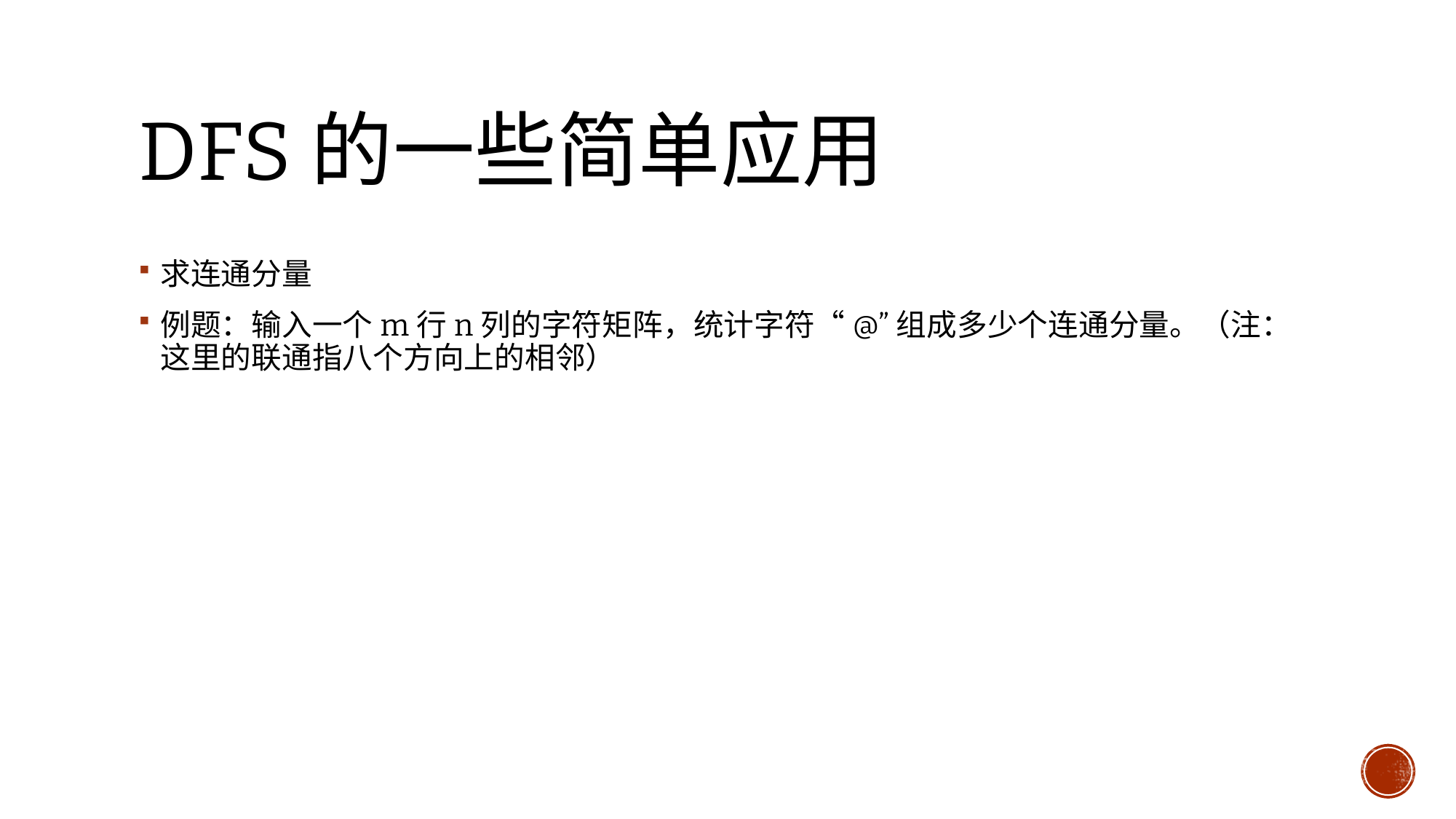

# DFS的一些简单应用
求连通分量
例题：输入一个m行n列的字符矩阵，统计字符“@”组成多少个连通分量。（注：这里的联通指八个方向上的相邻）